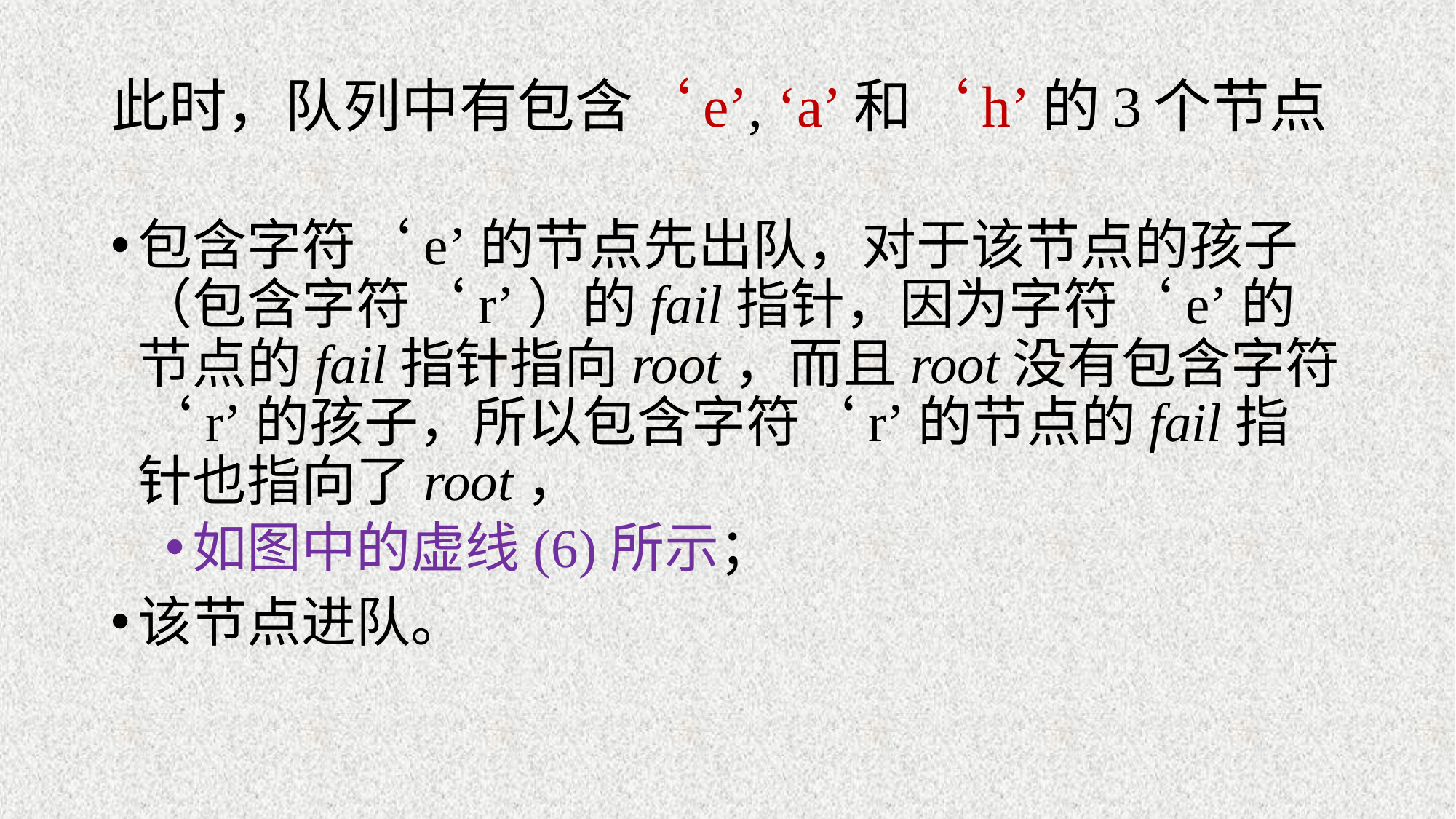

# 此时，队列中有包含‘e’, ‘a’和‘h’的3个节点
包含字符‘e’的节点先出队，对于该节点的孩子（包含字符‘r’）的fail指针，因为字符‘e’的节点的fail指针指向root，而且root没有包含字符‘r’的孩子，所以包含字符‘r’的节点的fail指针也指向了root，
如图中的虚线(6)所示；
该节点进队。